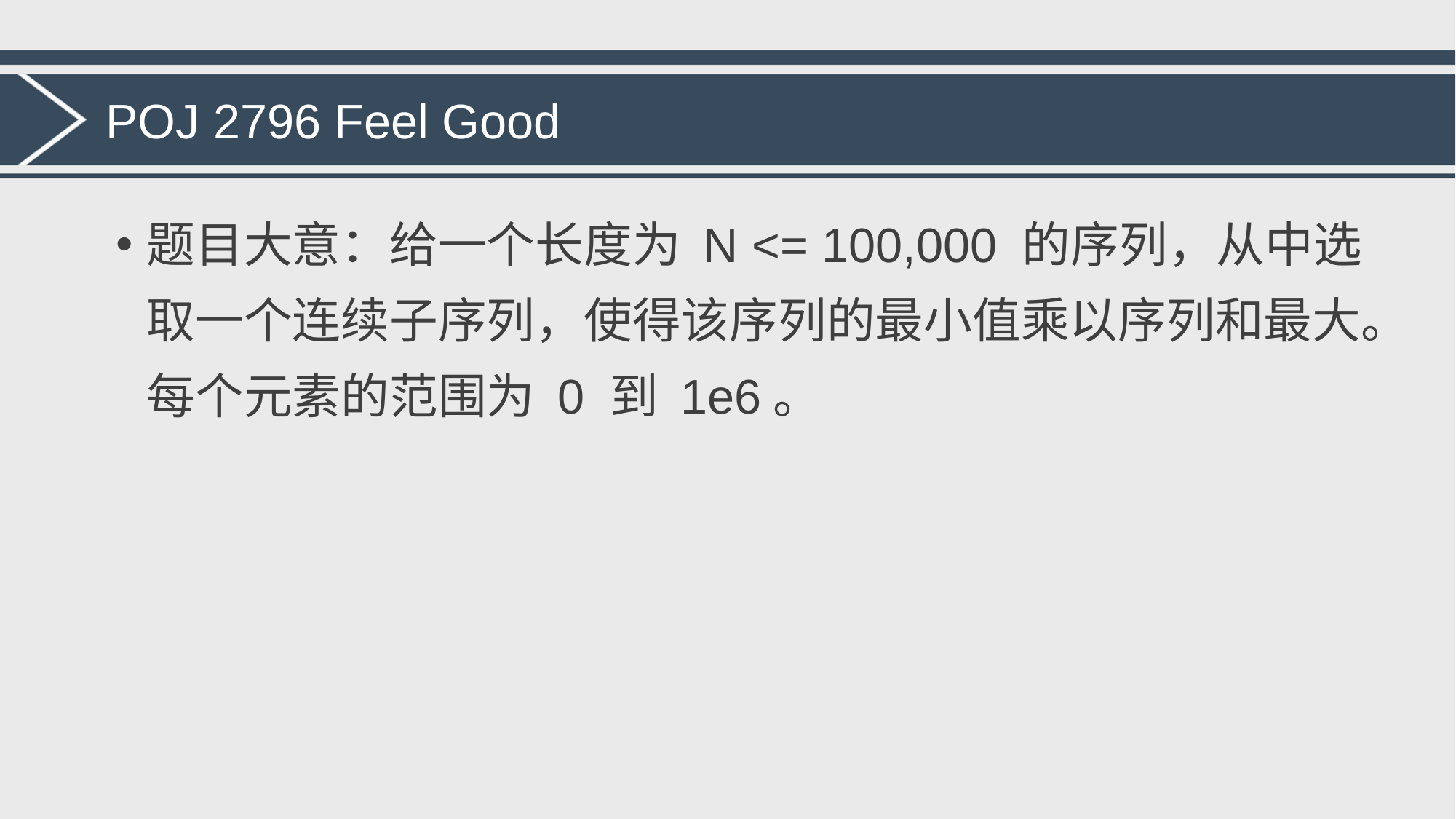

# POJ 2796 Feel Good
题目大意：给一个长度为 N <= 100,000 的序列，从中选取一个连续子序列，使得该序列的最小值乘以序列和最大。每个元素的范围为 0 到 1e6。